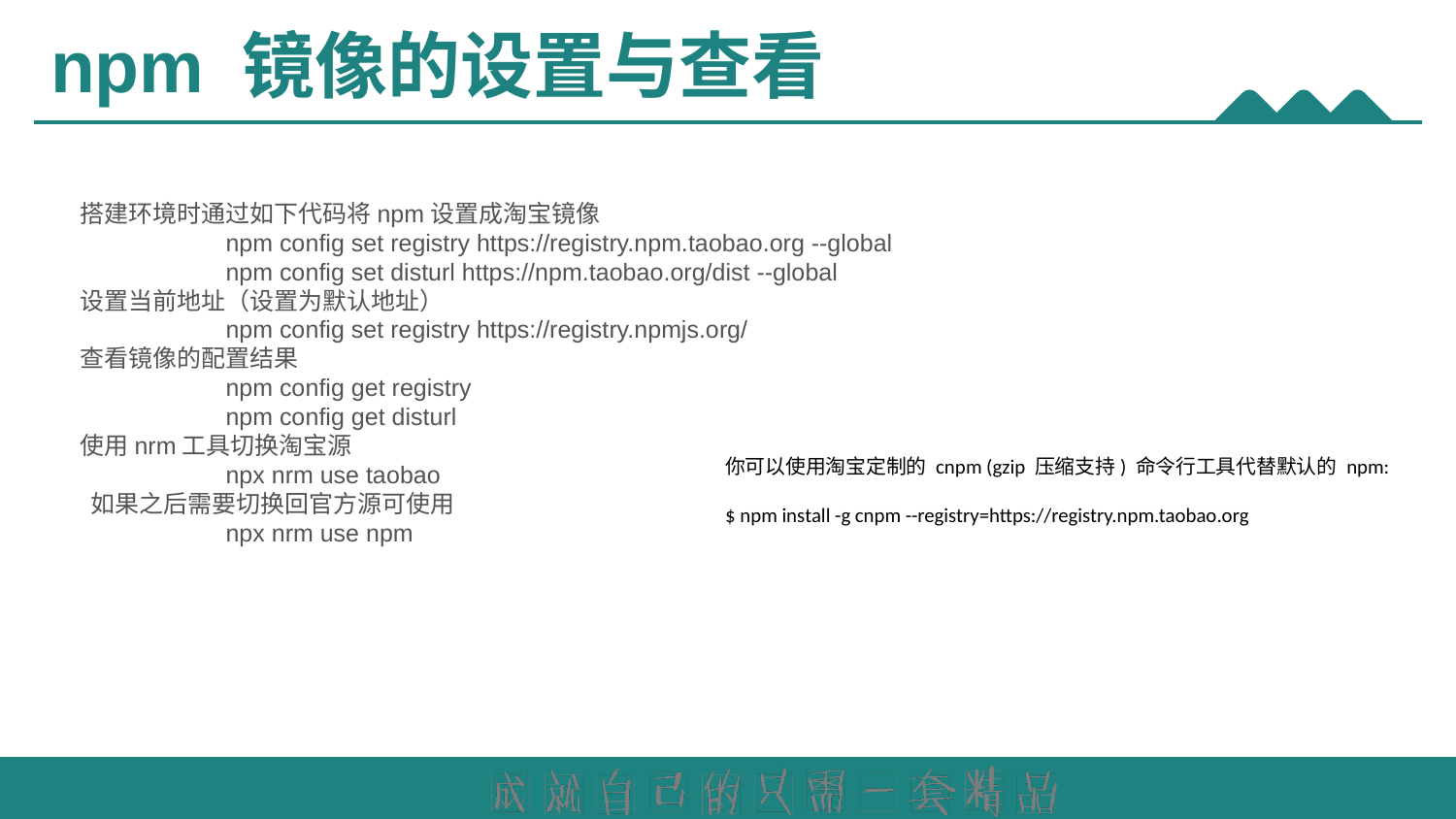

# npm 镜像的设置与查看
搭建环境时通过如下代码将npm设置成淘宝镜像
	npm config set registry https://registry.npm.taobao.org --global
	npm config set disturl https://npm.taobao.org/dist --global
设置当前地址（设置为默认地址）
	npm config set registry https://registry.npmjs.org/
查看镜像的配置结果
	npm config get registry
       	npm config get disturl
使用nrm工具切换淘宝源
	npx nrm use taobao
 如果之后需要切换回官方源可使用
	npx nrm use npm

你可以使用淘宝定制的 cnpm (gzip 压缩支持) 命令行工具代替默认的 npm:

$ npm install -g cnpm --registry=https://registry.npm.taobao.org